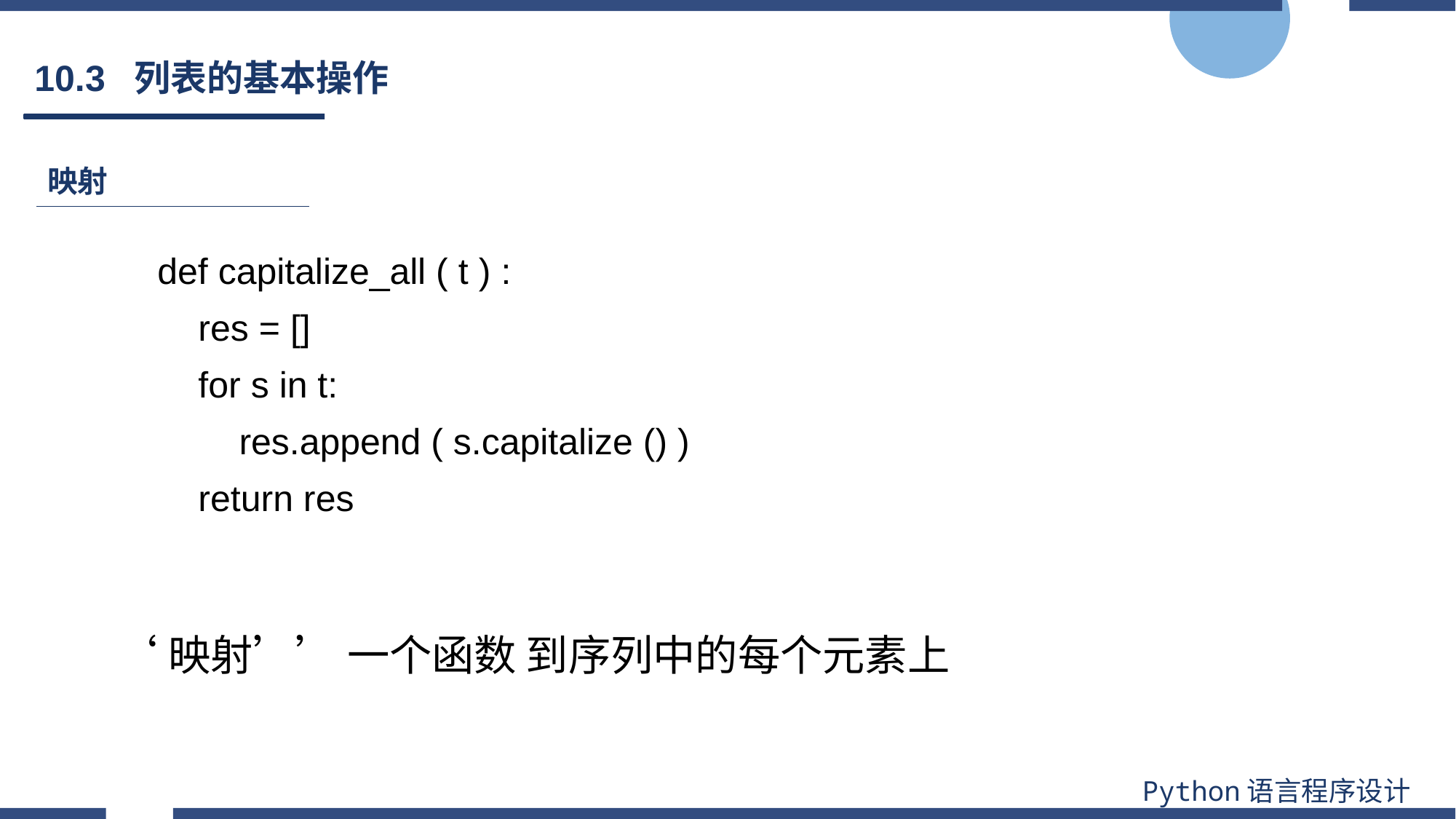

# 10.3  列表的基本操作
映射
def capitalize_all ( t ) :
    res = []
    for s in t:
        res.append ( s.capitalize () )
    return res
‘映射’’ 一个函数 到序列中的每个元素上